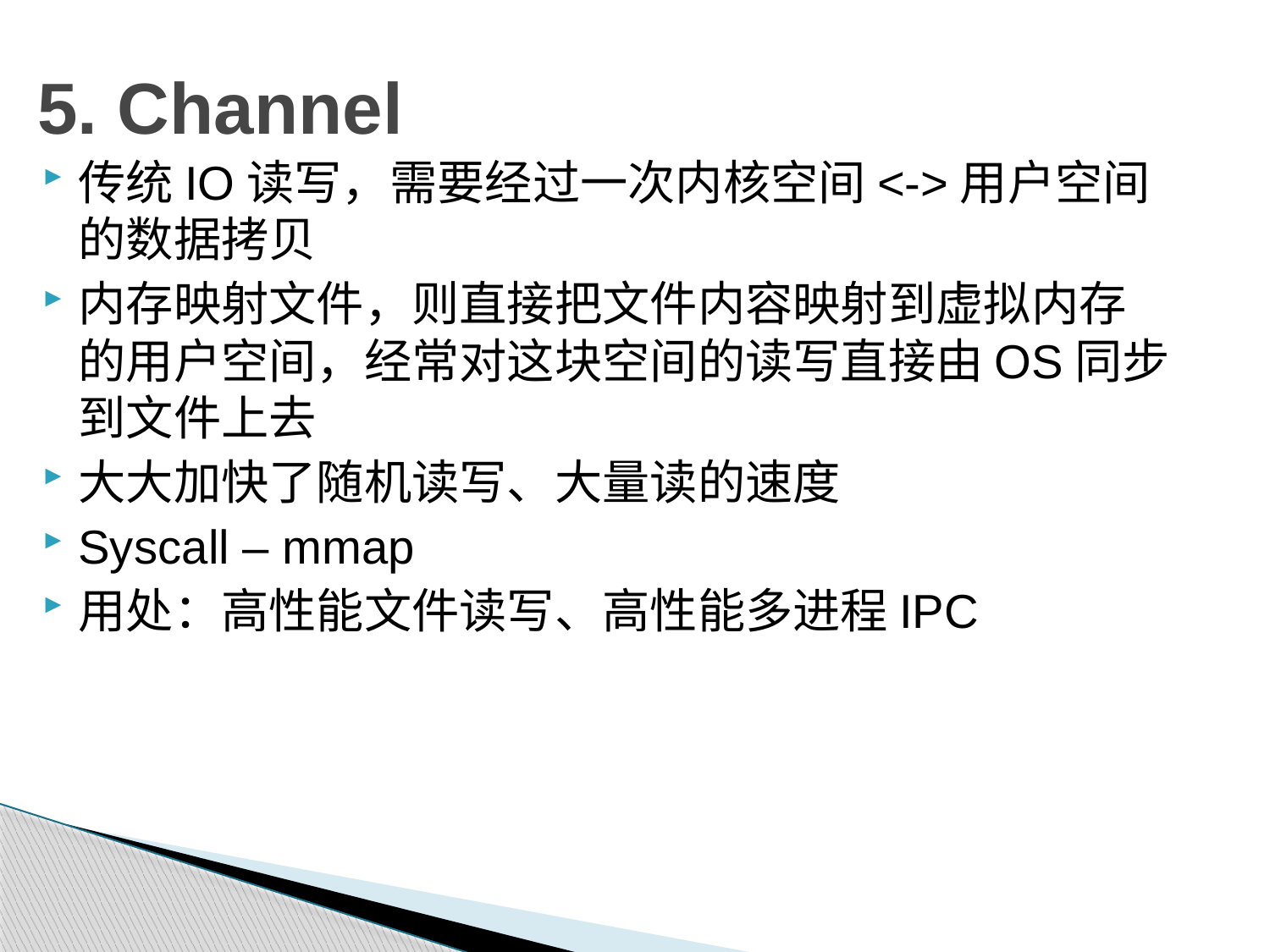

# 5. Channel
传统IO读写，需要经过一次内核空间<->用户空间的数据拷贝
内存映射文件，则直接把文件内容映射到虚拟内存的用户空间，经常对这块空间的读写直接由OS同步到文件上去
大大加快了随机读写、大量读的速度
Syscall – mmap
用处：高性能文件读写、高性能多进程IPC